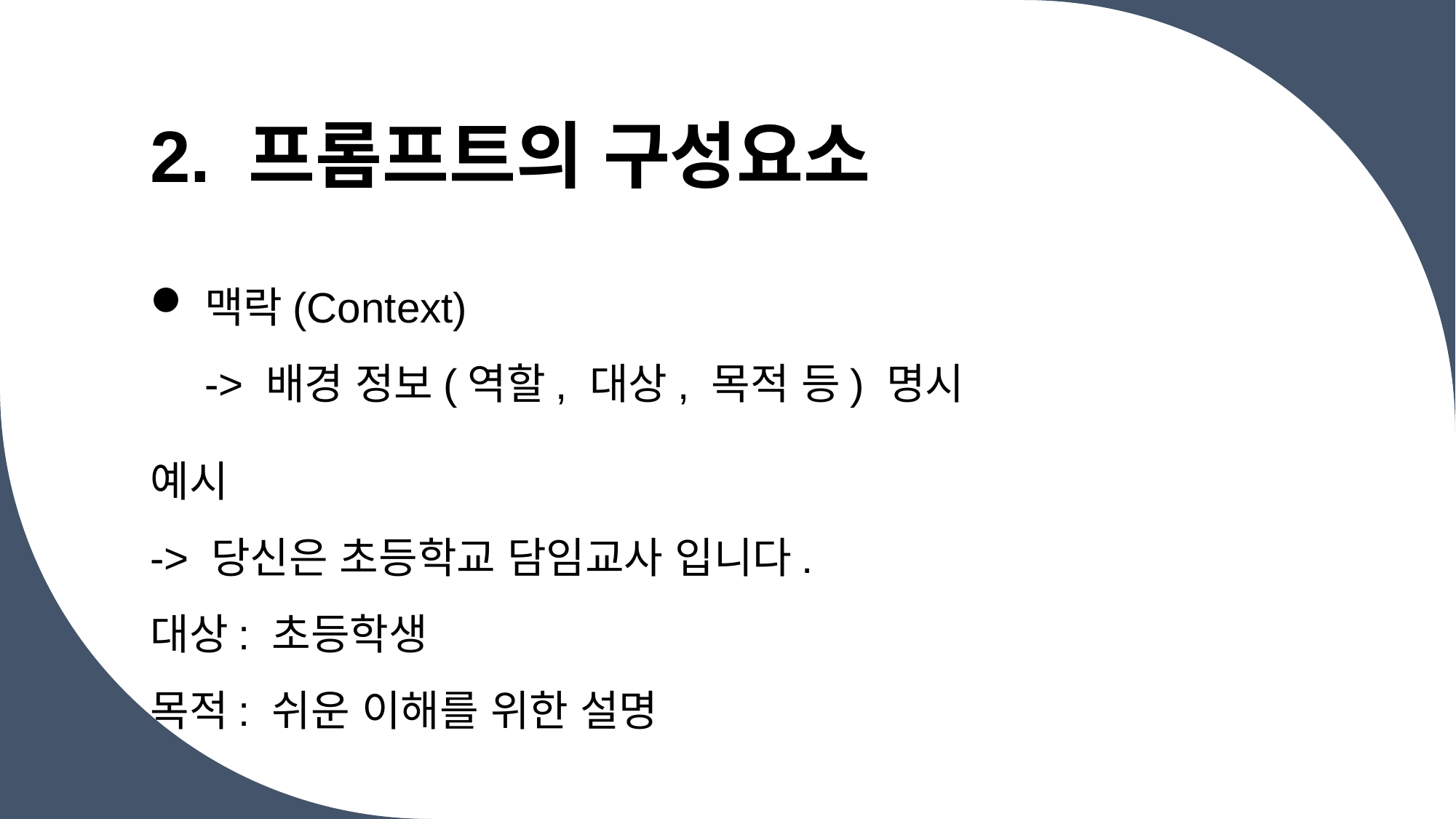

# 2. 프롬프트의 구성요소
맥락(Context)
-> 배경 정보(역할, 대상, 목적 등) 명시
예시
-> 당신은 초등학교 담임교사 입니다.
대상: 초등학생
목적: 쉬운 이해를 위한 설명